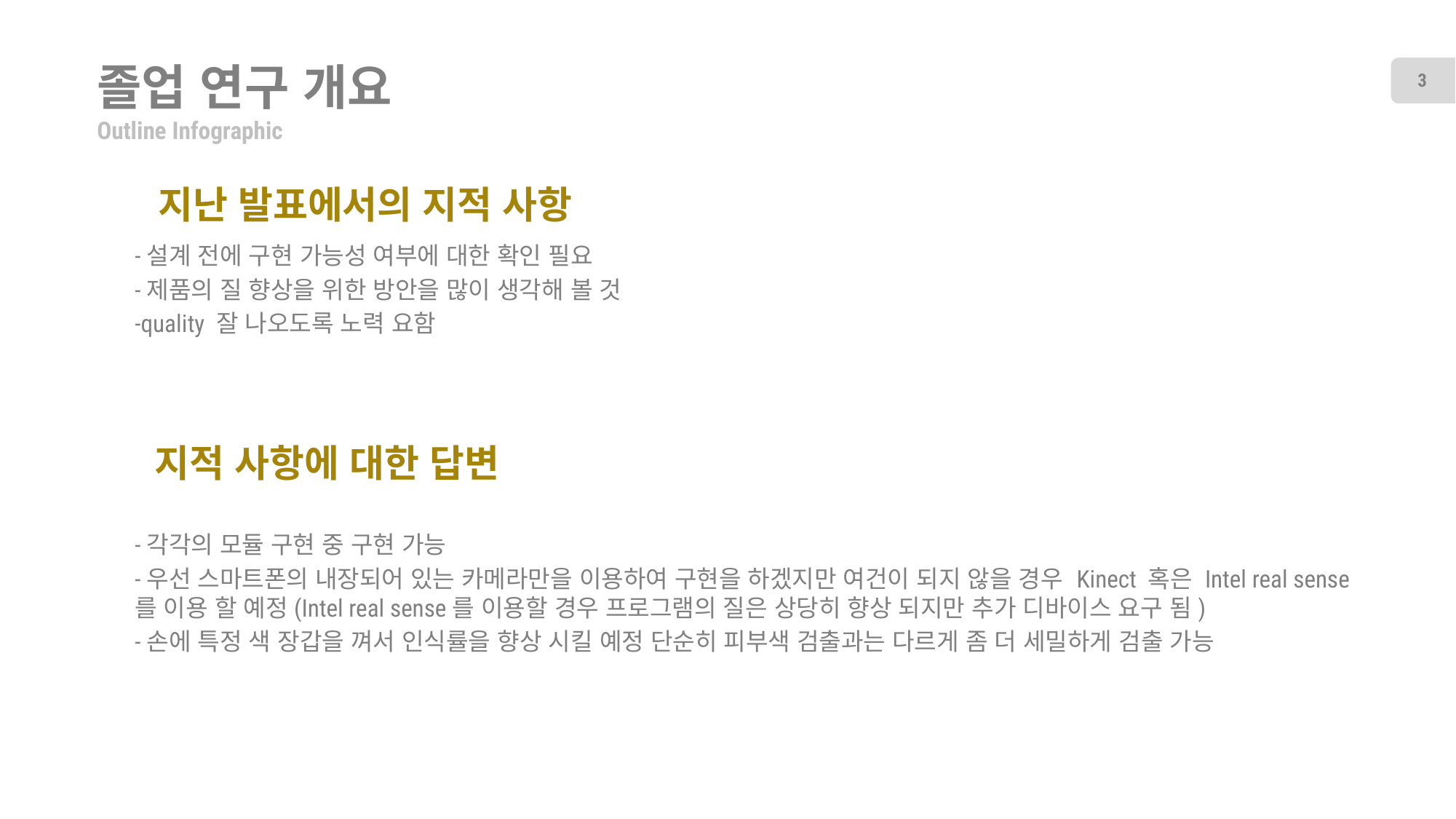

# 졸업 연구 개요
3
Outline Infographic
지난 발표에서의 지적 사항
-설계 전에 구현 가능성 여부에 대한 확인 필요
-제품의 질 향상을 위한 방안을 많이 생각해 볼 것
-quality 잘 나오도록 노력 요함
지적 사항에 대한 답변
-각각의 모듈 구현 중 구현 가능
-우선 스마트폰의 내장되어 있는 카메라만을 이용하여 구현을 하겠지만 여건이 되지 않을 경우 Kinect 혹은 Intel real sense를 이용 할 예정(Intel real sense를 이용할 경우 프로그램의 질은 상당히 향상 되지만 추가 디바이스 요구 됨)
-손에 특정 색 장갑을 껴서 인식률을 향상 시킬 예정 단순히 피부색 검출과는 다르게 좀 더 세밀하게 검출 가능